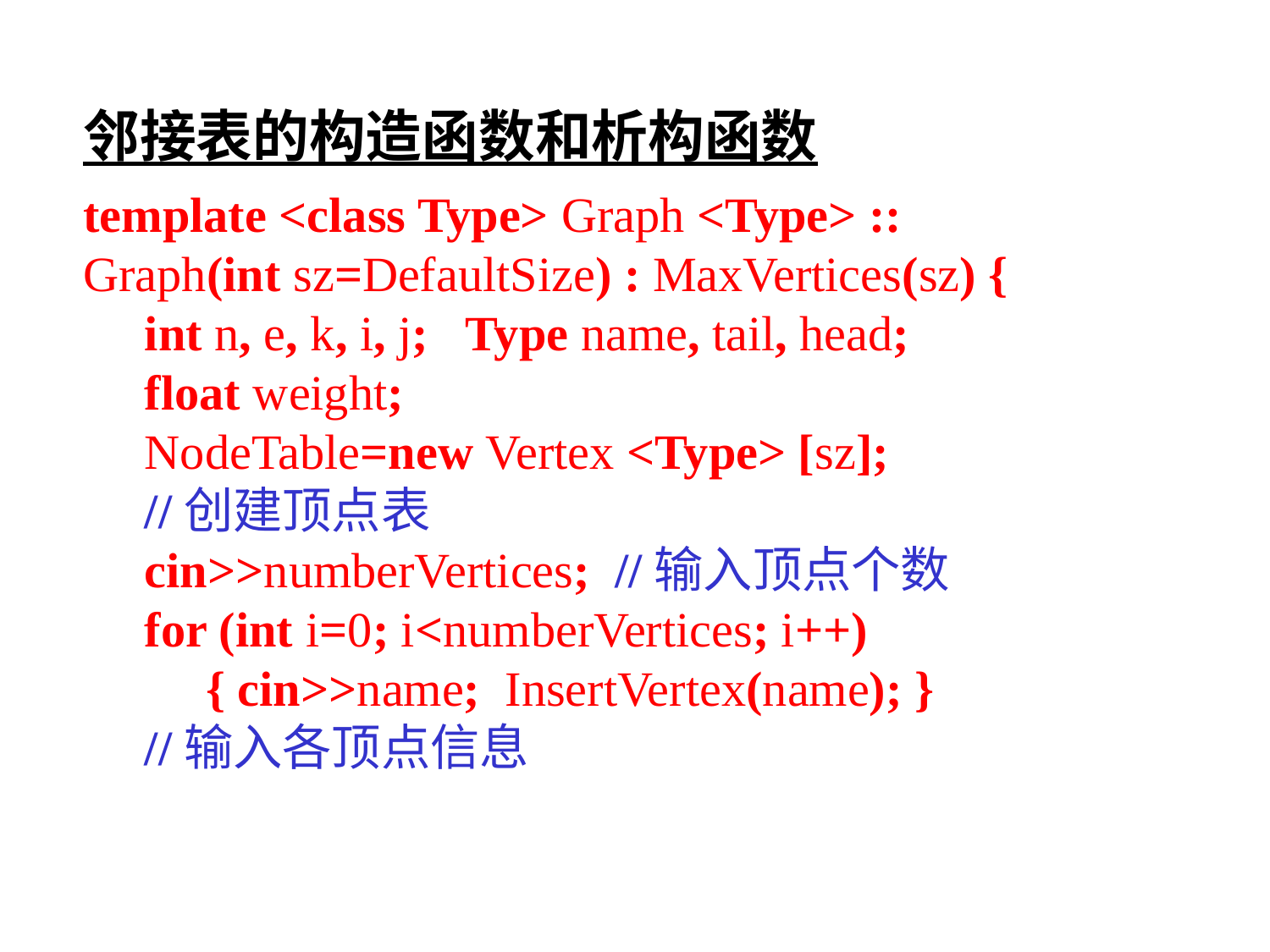

邻接表的构造函数和析构函数
template <class Type> Graph <Type> ::
Graph(int sz=DefaultSize) : MaxVertices(sz) {
     int n, e, k, i, j;   Type name, tail, head;
     float weight;
     NodeTable=new Vertex <Type> [sz];
     //创建顶点表
     cin>>numberVertices;  //输入顶点个数
     for (int i=0; i<numberVertices; i++)
          { cin>>name;  InsertVertex(name); }
     //输入各顶点信息
52